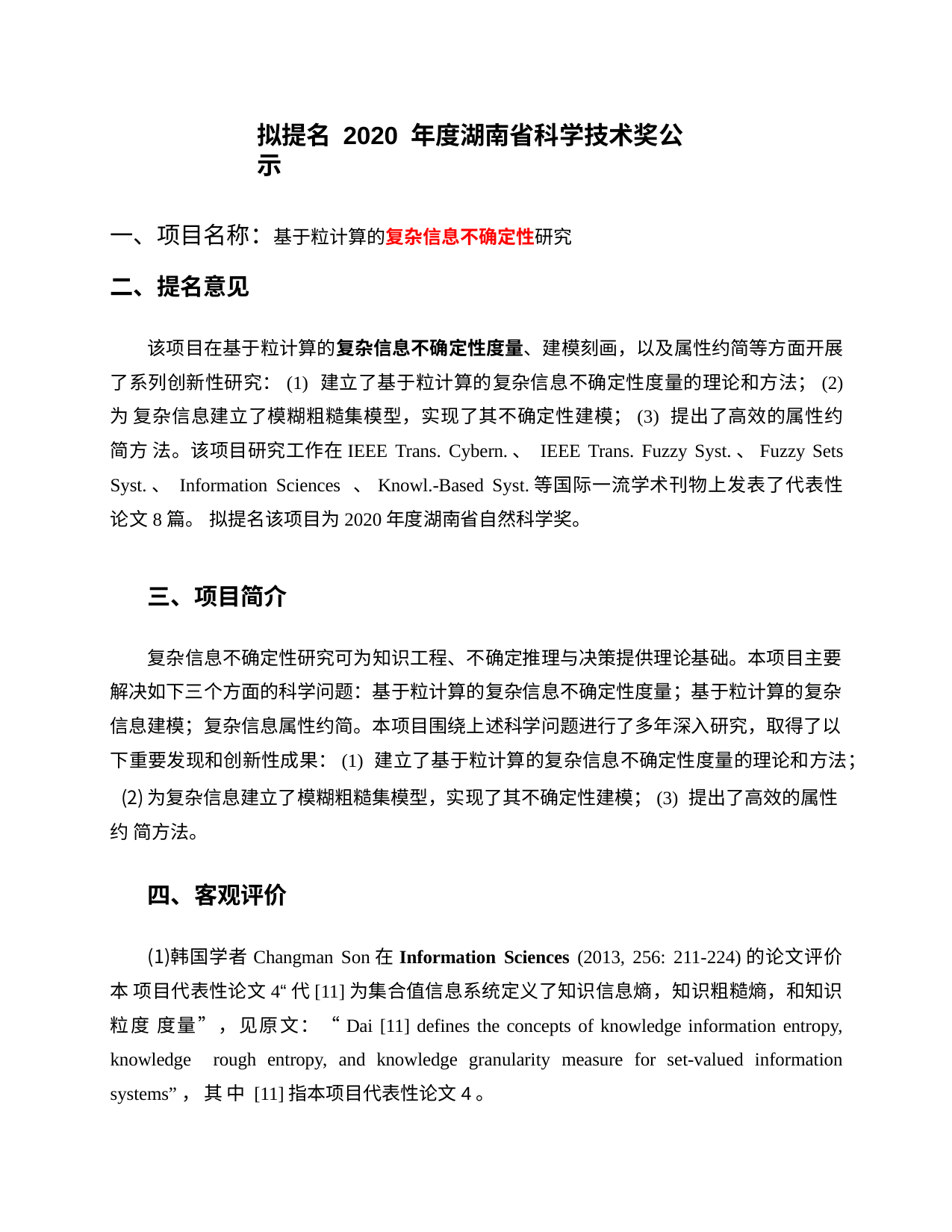

拟提名 2020 年度湖南省科学技术奖公示
一、项目名称：基于粒计算的复杂信息不确定性研究

二、提名意见

该项目在基于粒计算的复杂信息不确定性度量、建模刻画，以及属性约简等方面开展 了系列创新性研究：(1) 建立了基于粒计算的复杂信息不确定性度量的理论和方法；(2) 为 复杂信息建立了模糊粗糙集模型，实现了其不确定性建模；(3) 提出了高效的属性约简方 法。该项目研究工作在IEEE Trans. Cybern.、 IEEE Trans. Fuzzy Syst.、Fuzzy Sets Syst.、 Information Sciences 、Knowl.-Based Syst.等国际一流学术刊物上发表了代表性论文8篇。 拟提名该项目为2020年度湖南省自然科学奖。

三、项目简介

复杂信息不确定性研究可为知识工程、不确定推理与决策提供理论基础。本项目主要 解决如下三个方面的科学问题：基于粒计算的复杂信息不确定性度量；基于粒计算的复杂 信息建模；复杂信息属性约简。本项目围绕上述科学问题进行了多年深入研究，取得了以 下重要发现和创新性成果：(1) 建立了基于粒计算的复杂信息不确定性度量的理论和方法；
为复杂信息建立了模糊粗糙集模型，实现了其不确定性建模；(3) 提出了高效的属性约 简方法。

四、客观评价

韩国学者Changman Son在Information Sciences (2013, 256: 211-224)的论文评价本 项目代表性论文4“代[11]为集合值信息系统定义了知识信息熵，知识粗糙熵，和知识粒度 度量”，见原文：“Dai [11] defines the concepts of knowledge information entropy, knowledge  rough entropy, and knowledge granularity measure for set-valued information systems”， 其 中 [11]指本项目代表性论文4。
1